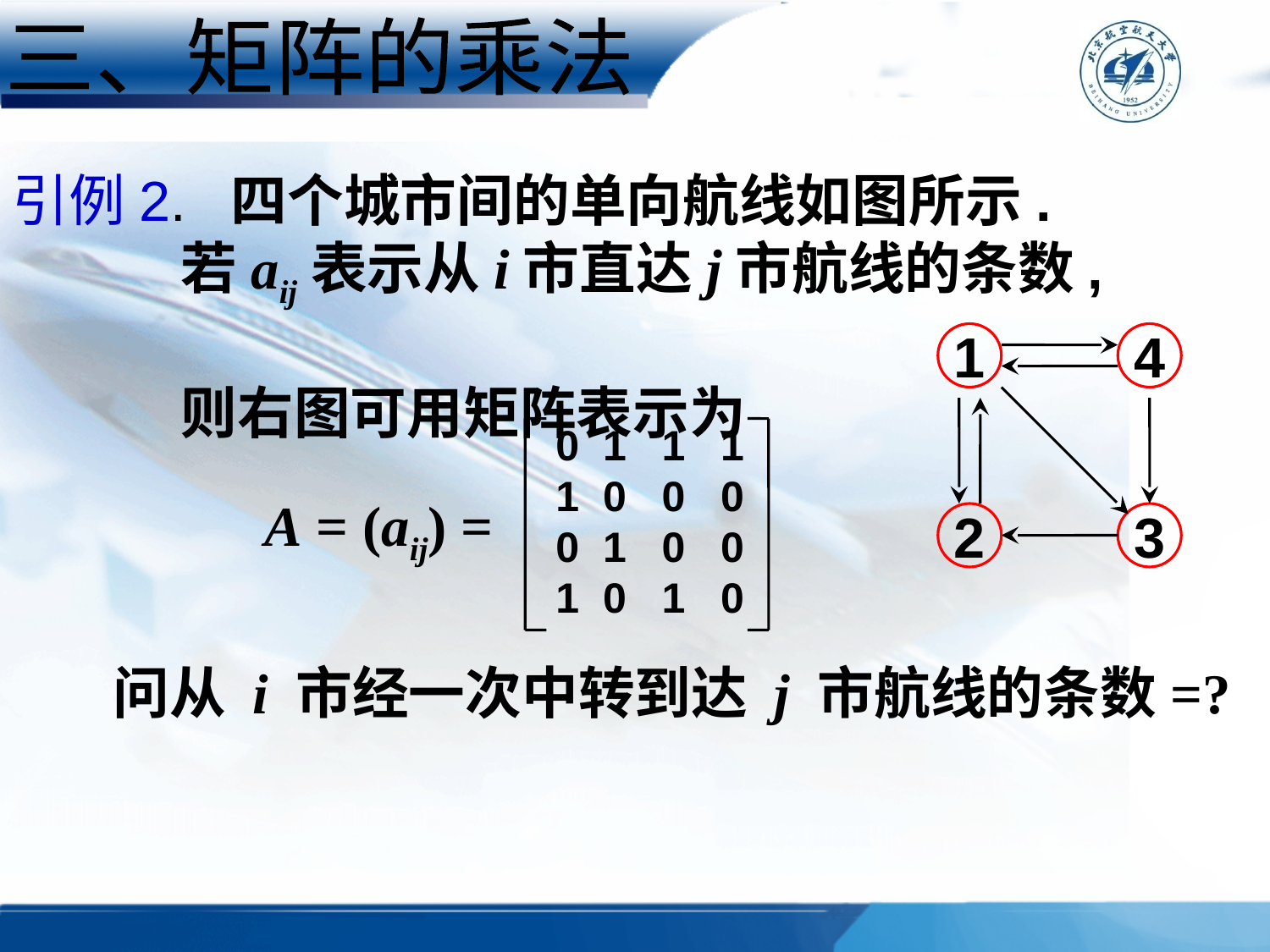

三、矩阵的乘法
引例2.  四个城市间的单向航线如图所示.
            若aij表示从i市直达j市航线的条数,
            则右图可用矩阵表示为
1
4

2
3

0  1   1   1
1  0   0   0
0  1   0   0
1  0   1   0

A = (aij) =

问从 i 市经一次中转到达 j 市航线的条数=?